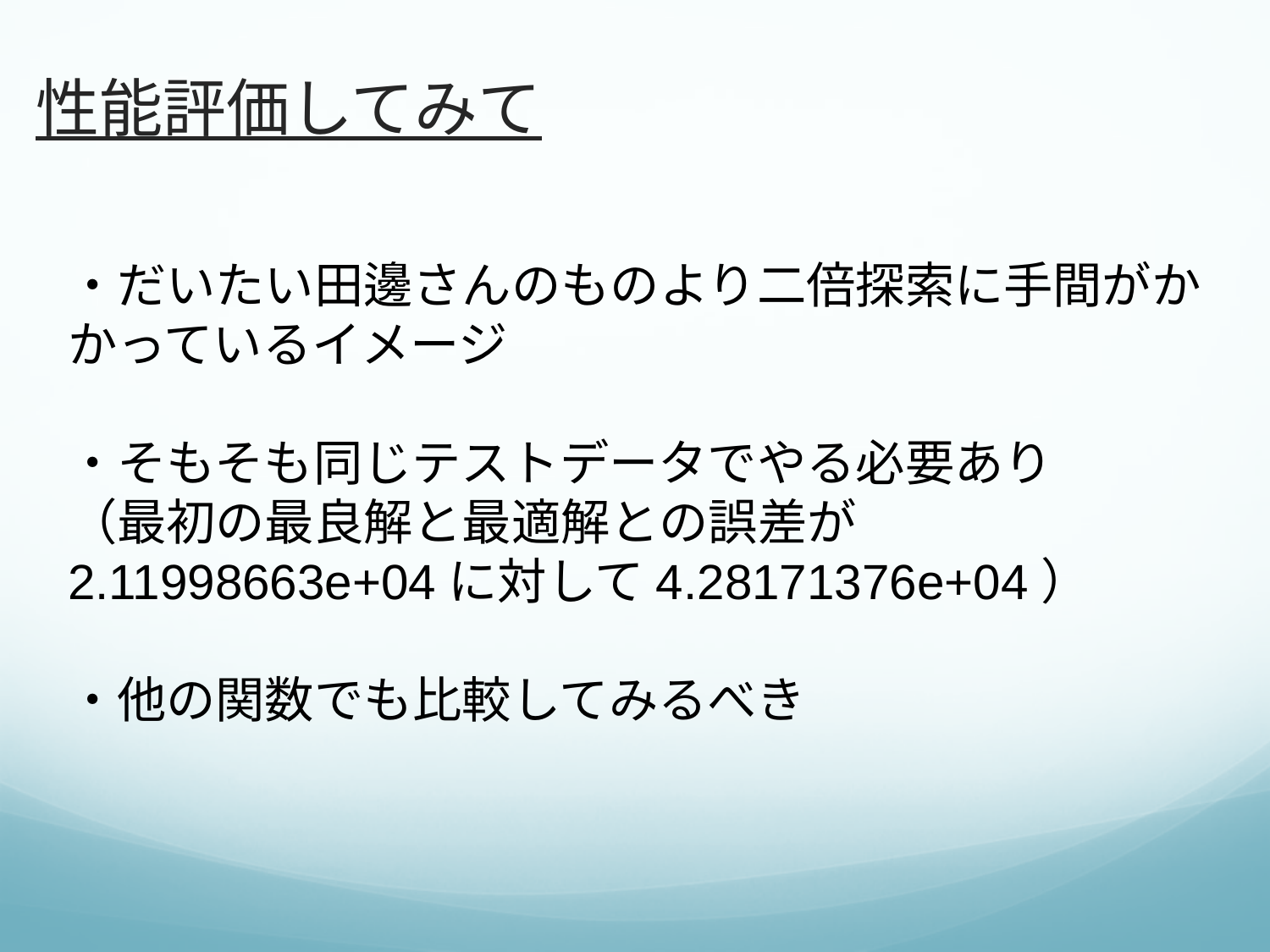

性能評価してみて
・だいたい田邊さんのものより二倍探索に手間がかかっているイメージ

・そもそも同じテストデータでやる必要あり
（最初の最良解と最適解との誤差が2.11998663e+04に対して4.28171376e+04）

・他の関数でも比較してみるべき